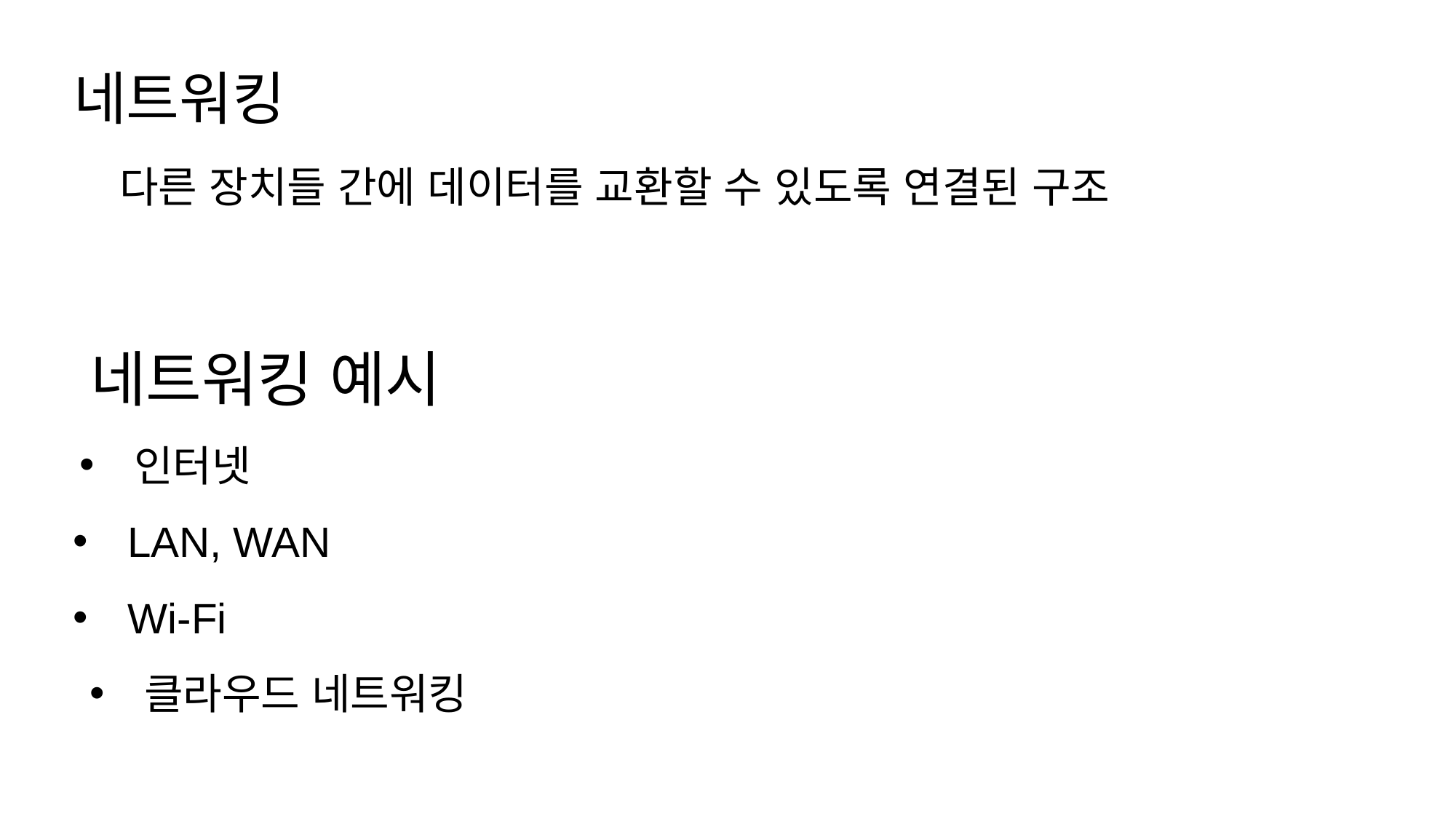

네트워킹
다른 장치들 간에 데이터를 교환할 수 있도록 연결된 구조
네트워킹 예시
인터넷
LAN, WAN
Wi-Fi
클라우드 네트워킹